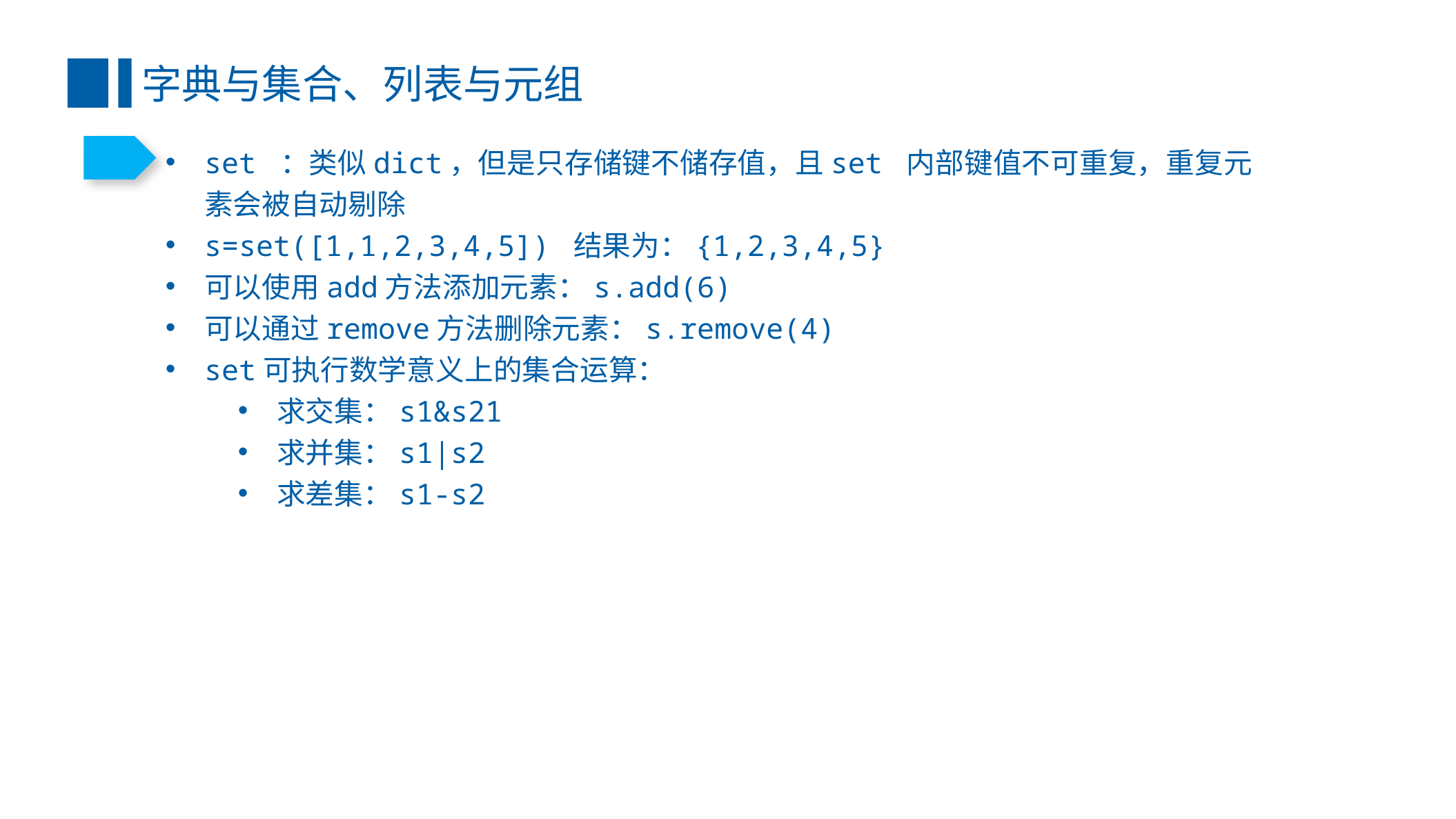

字典与集合、列表与元组

set ：类似dict，但是只存储键不储存值，且set 内部键值不可重复，重复元素会被自动剔除
s=set([1,1,2,3,4,5]) 结果为：{1,2,3,4,5}
可以使用add方法添加元素：s.add(6)
可以通过remove方法删除元素：s.remove(4)
set可执行数学意义上的集合运算：
求交集：s1&s21
求并集：s1|s2
求差集：s1-s2